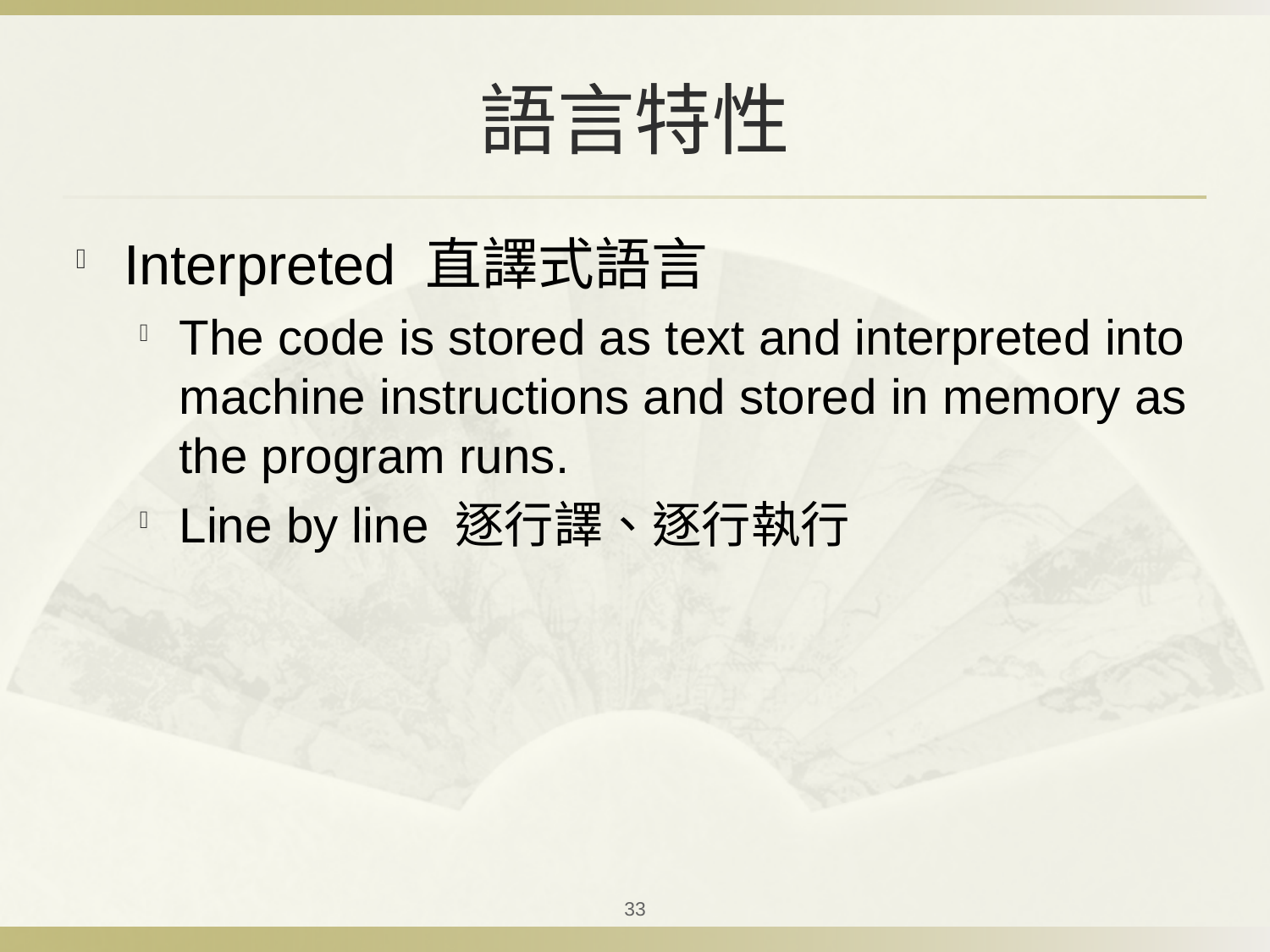

# 語言特性
Interpreted 直譯式語言
The code is stored as text and interpreted into machine instructions and stored in memory as the program runs.
Line by line 逐行譯、逐行執行
33